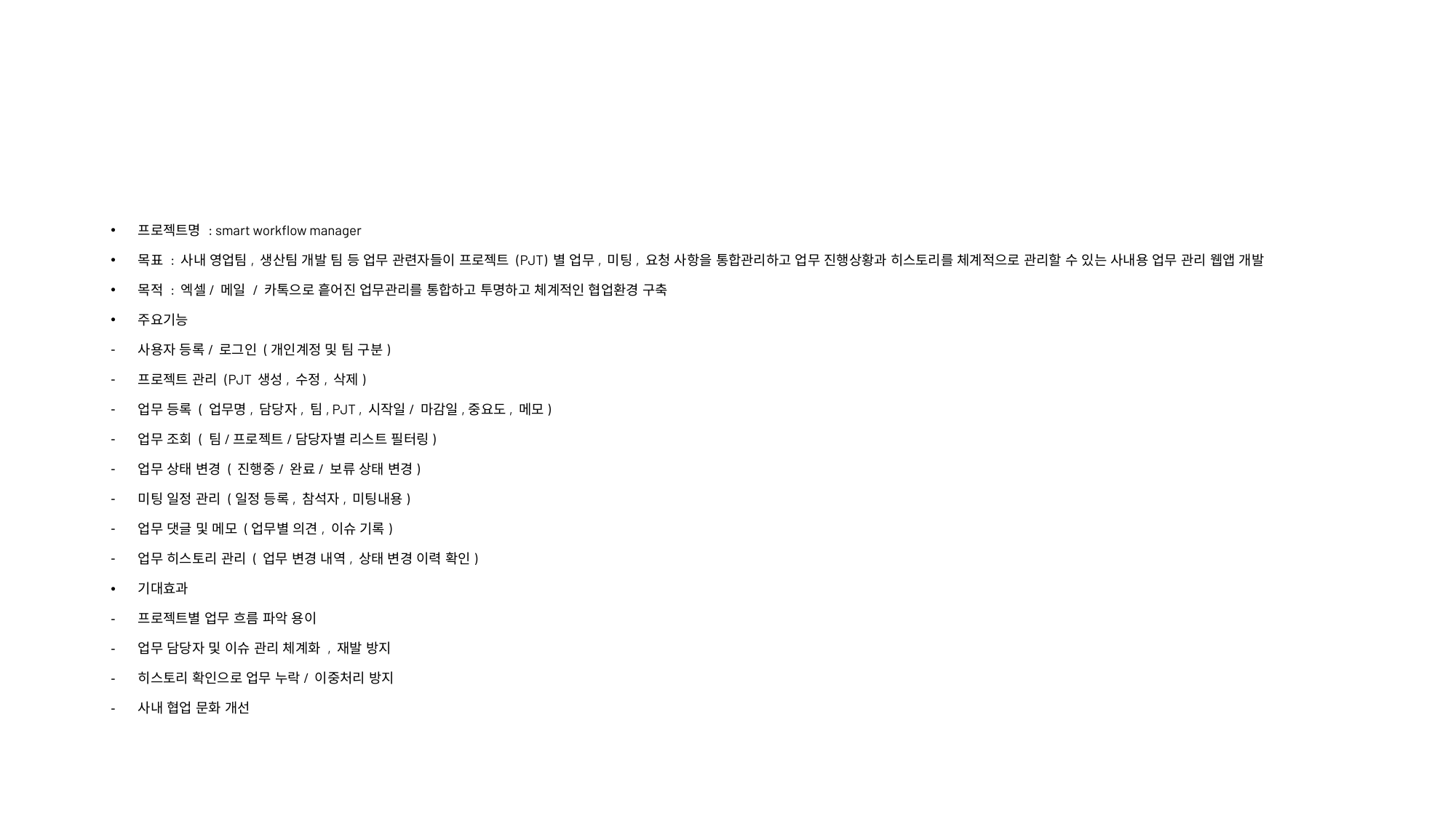

#
프로젝트명 : smart workflow manager
목표 : 사내 영업팀, 생산팀 개발 팀 등 업무 관련자들이 프로젝트 (PJT) 별 업무, 미팅, 요청 사항을 통합관리하고 업무 진행상황과 히스토리를 체계적으로 관리할 수 있는 사내용 업무 관리 웹앱 개발
목적 : 엑셀/ 메일 / 카톡으로 흩어진 업무관리를 통합하고 투명하고 체계적인 협업환경 구축
주요기능
사용자 등록/ 로그인 (개인계정 및 팀 구분)
프로젝트 관리 (PJT 생성, 수정, 삭제)
업무 등록 ( 업무명, 담당자, 팀, PJT , 시작일/ 마감일,중요도, 메모)
업무 조회 ( 팀/프로젝트/담당자별 리스트 필터링)
업무 상태 변경 ( 진행중/ 완료/ 보류 상태 변경)
미팅 일정 관리 (일정 등록, 참석자, 미팅내용)
업무 댓글 및 메모 (업무별 의견, 이슈 기록)
업무 히스토리 관리 ( 업무 변경 내역, 상태 변경 이력 확인)
기대효과
프로젝트별 업무 흐름 파악 용이
업무 담당자 및 이슈 관리 체계화 , 재발 방지
히스토리 확인으로 업무 누락/ 이중처리 방지
사내 협업 문화 개선